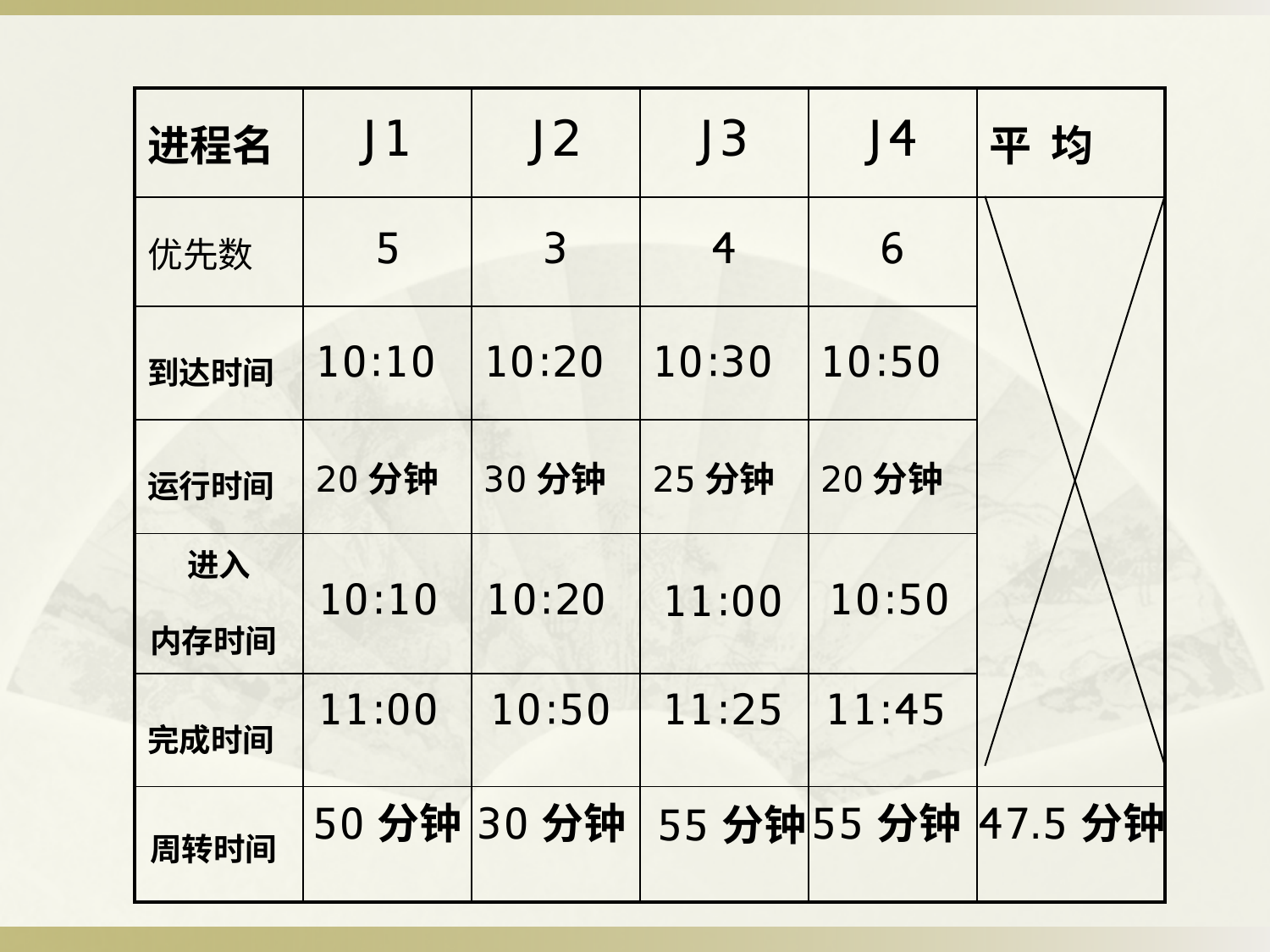

| 进程名 | J1 | J2 | J3 | J4 | 平 均 |
| --- | --- | --- | --- | --- | --- |
| 优先数 | 5 | 3 | 4 | 6 |  |
| 到达时间 | 10:10 | 10:20 | 10:30 | 10:50 |  |
| 运行时间 | 20分钟 | 30分钟 | 25分钟 | 20分钟 |  |
| 进入 内存时间 |  |  |  |  |  |
| 完成时间 |  |  |  |  |  |
| 周转时间 |  |  |  |  |  |
10:20
10:50
10:10
11:00
10:50
11:25
11:45
11:00
30分钟
55分钟
47.5分钟
50分钟
55分钟
28